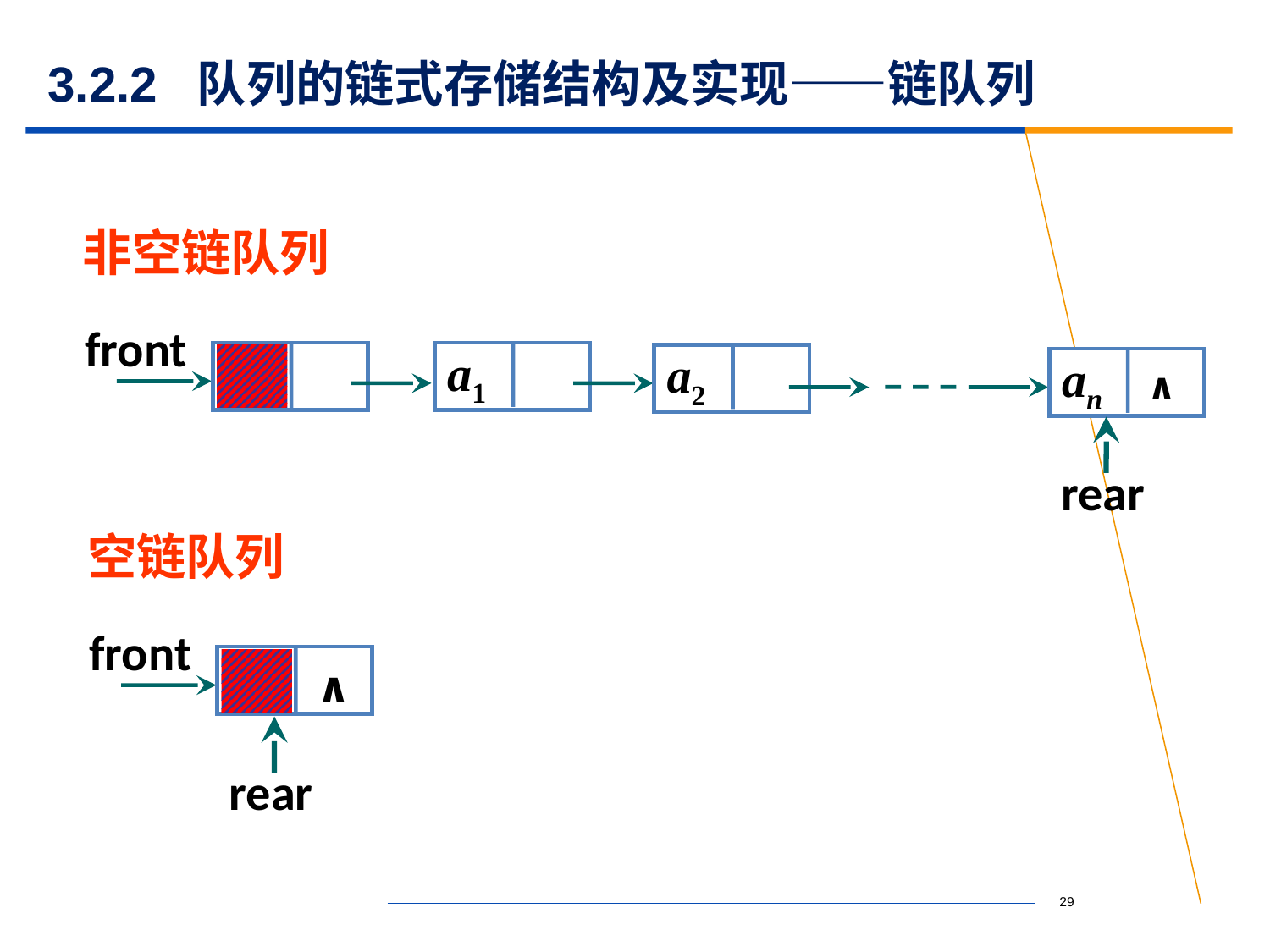

# 3.2.2  队列的链式存储结构及实现——链队列
非空链队列
front

a1

a2

an

∧

rear
空链队列
front

∧

rear